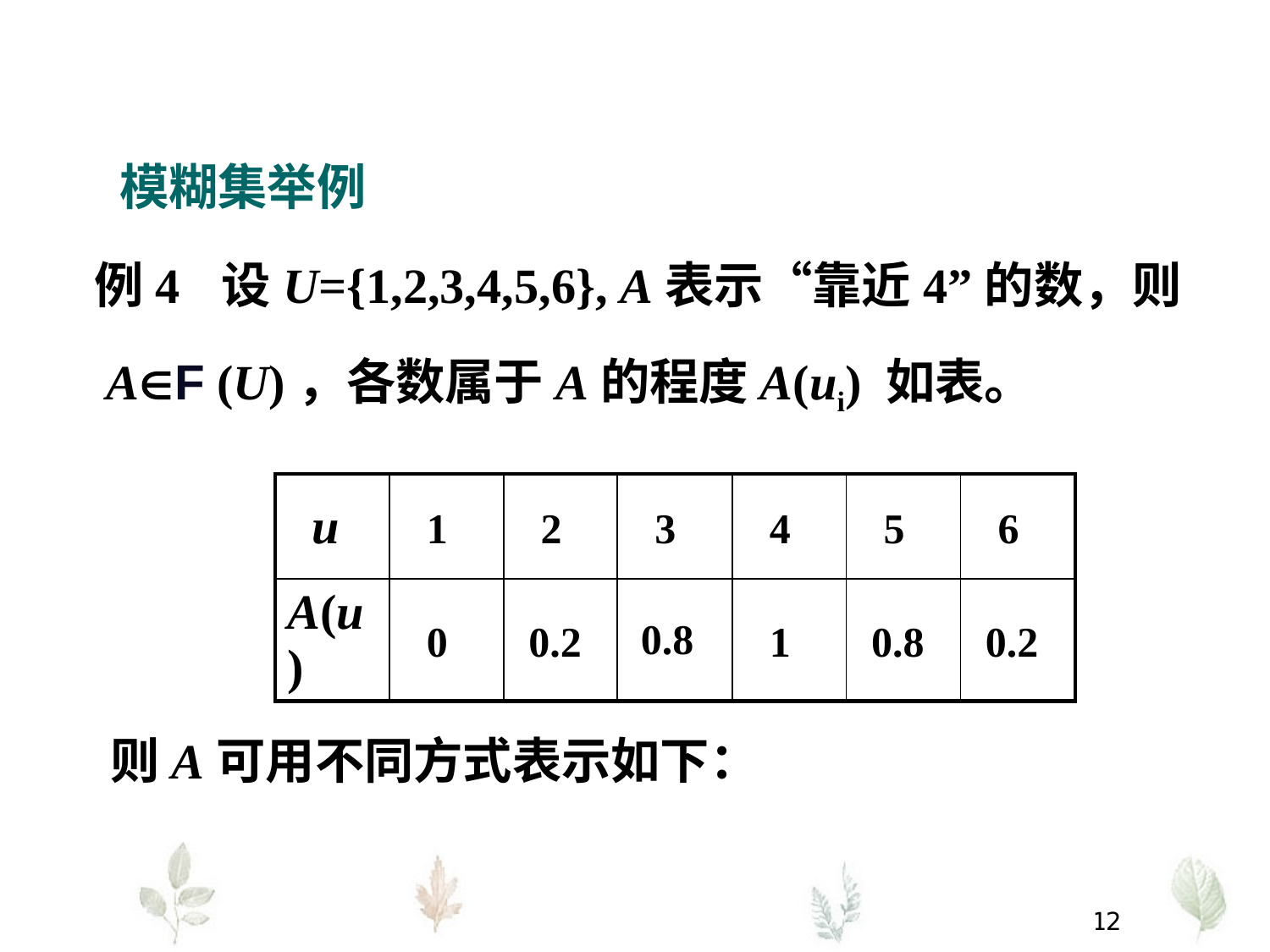

模糊集举例
例4 设U={1,2,3,4,5,6}, A表示“靠近4”的数，则
 A∈F (U)，各数属于A的程度A(ui) 如表。
| u | 1 | 2 | 3 | 4 | 5 | 6 |
| --- | --- | --- | --- | --- | --- | --- |
| A(u) | 0 | 0.2 | 0.8 | 1 | 0.8 | 0.2 |
则A可用不同方式表示如下：
12